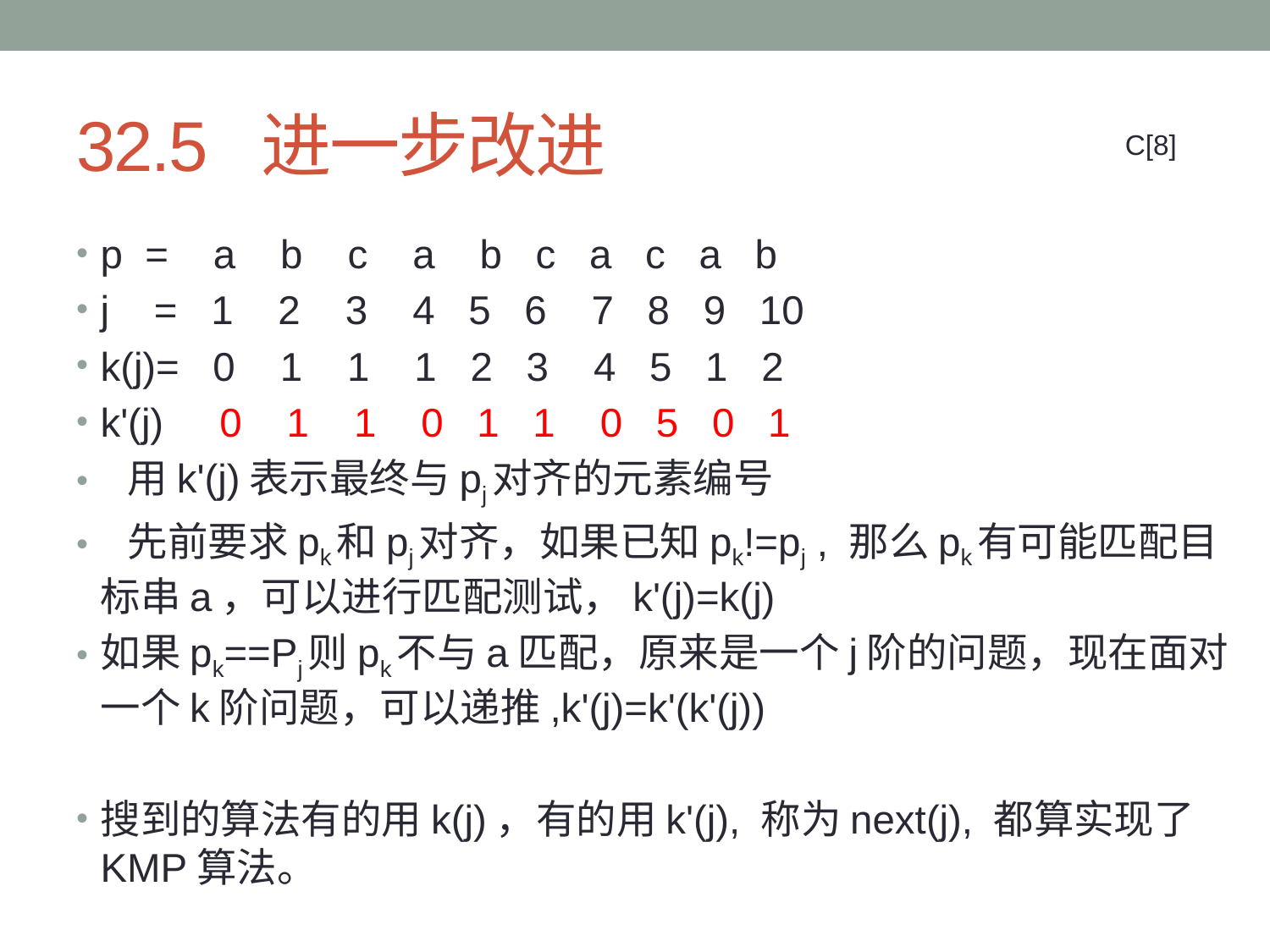

# 32.5  进一步改进
C[8]
p  =    a    b    c    a    b   c   a   c   a   b
j    =   1    2    3    4   5   6    7   8   9   10
k(j)=   0    1    1    1   2   3    4   5   1   2
k'(j)     0    1    1    0   1   1    0   5   0   1
  用k'(j)表示最终与pj对齐的元素编号
  先前要求pk和pj对齐，如果已知pk!=pj , 那么pk有可能匹配目标串a，可以进行匹配测试，k'(j)=k(j)
如果pk==Pj则pk不与a匹配，原来是一个j阶的问题，现在面对一个k阶问题，可以递推,k'(j)=k'(k'(j))

搜到的算法有的用k(j)，有的用k'(j), 称为next(j), 都算实现了KMP算法。